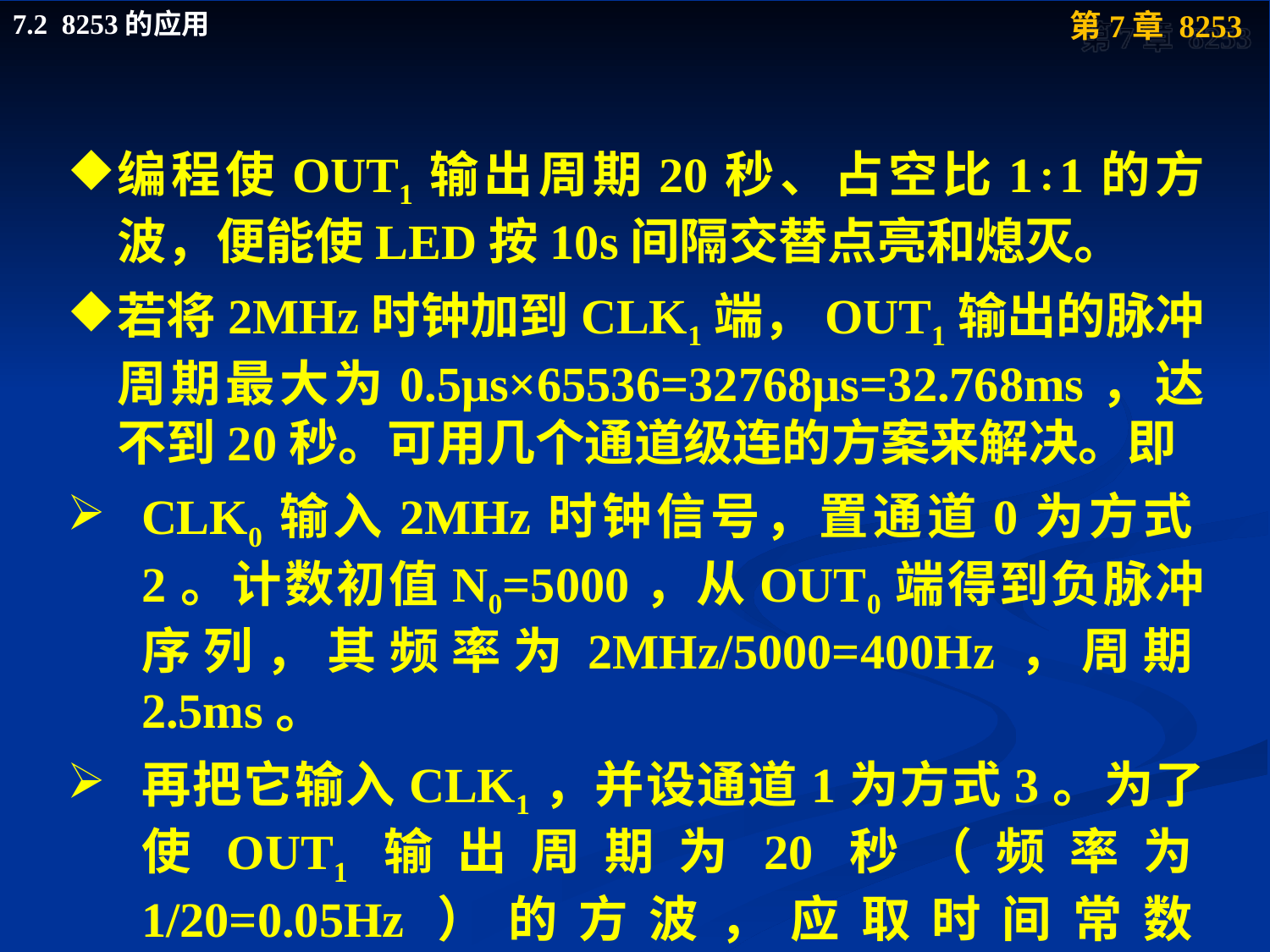

编程使OUT1输出周期20秒、占空比1∶1的方波，便能使LED按10s间隔交替点亮和熄灭。
若将2MHz时钟加到CLK1端，OUT1输出的脉冲周期最大为0.5μs×65536=32768μs=32.768ms，达不到20秒。可用几个通道级连的方案来解决。即
CLK0输入2MHz时钟信号，置通道0为方式2。计数初值N0=5000，从OUT0端得到负脉冲序列，其频率为2MHz/5000=400Hz，周期2.5ms。
再把它输入CLK1，并设通道1为方式3。为了使OUT1输出周期为20秒（频率为1/20=0.05Hz）的方波，应取时间常数N1=400Hz/0.05Hz=8000。